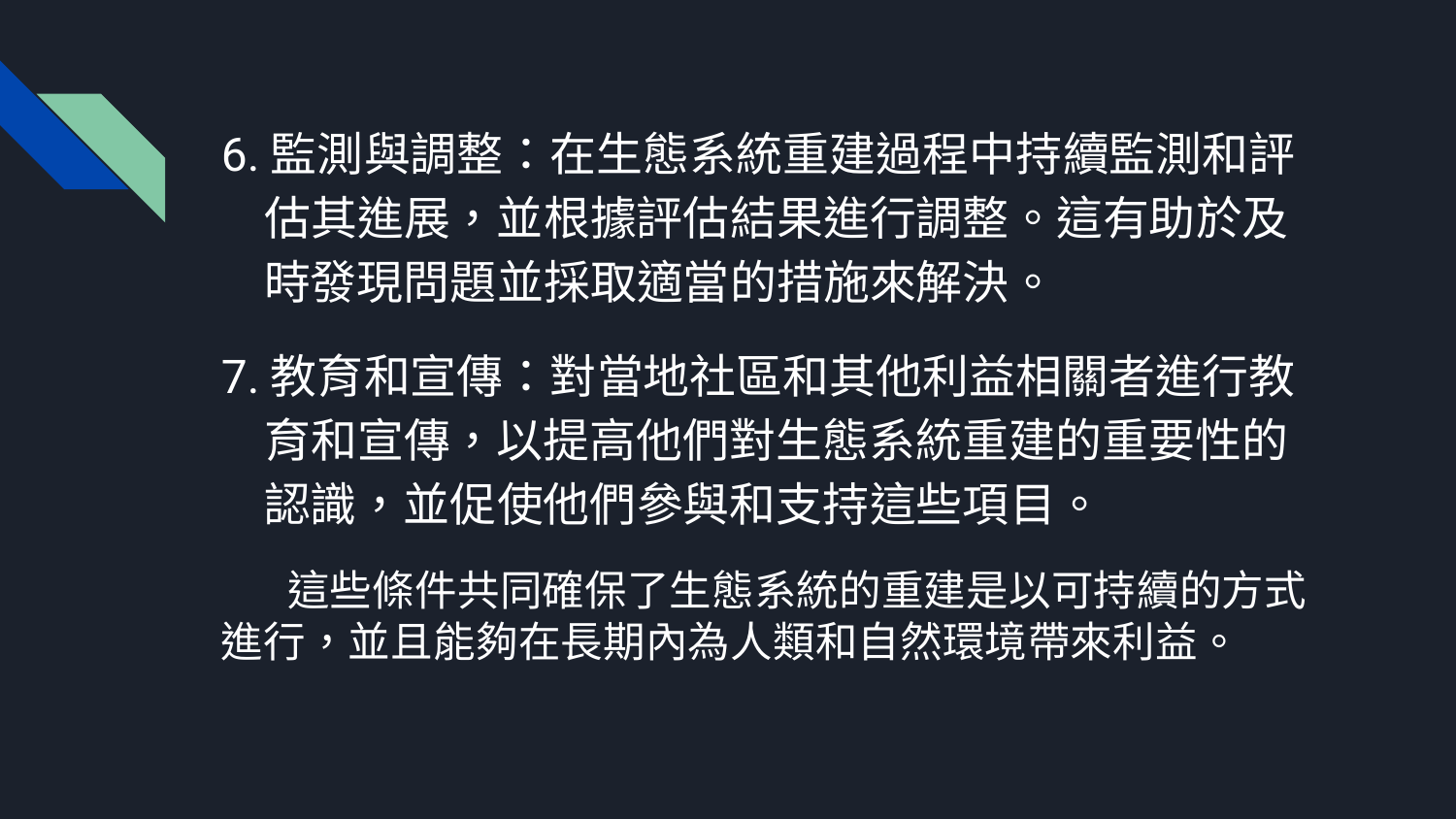

6.監測與調整：在生態系統重建過程中持續監測和評估其進展，並根據評估結果進行調整。這有助於及時發現問題並採取適當的措施來解決。
7.教育和宣傳：對當地社區和其他利益相關者進行教育和宣傳，以提高他們對生態系統重建的重要性的認識，並促使他們參與和支持這些項目。

# 這些條件共同確保了生態系統的重建是以可持續的方式進行，並且能夠在長期內為人類和自然環境帶來利益。